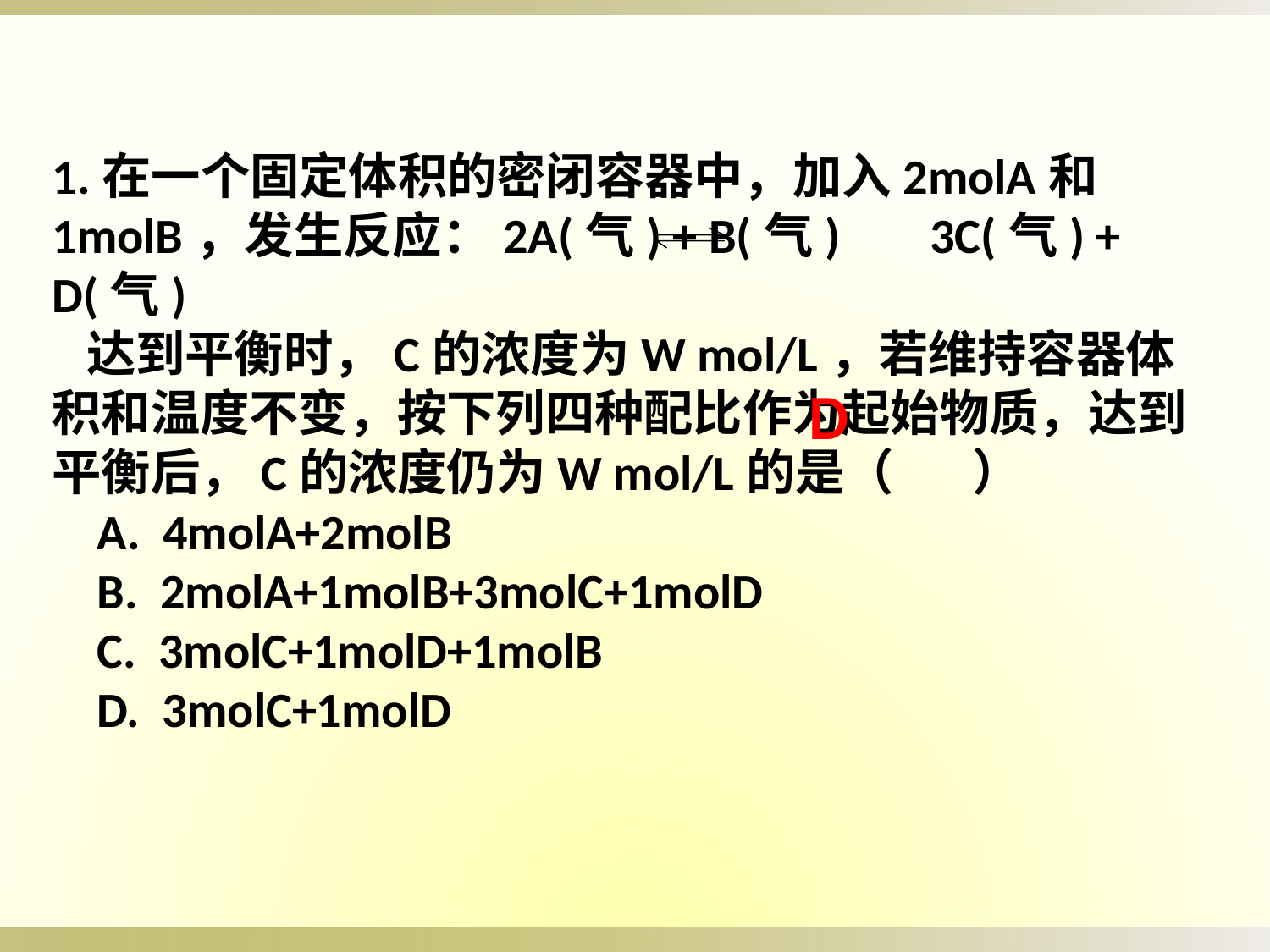

1.在一个固定体积的密闭容器中，加入2molA和1molB，发生反应：2A(气) + B(气)        3C(气) + D(气)
  达到平衡时，C的浓度为W mol/L，若维持容器体积和温度不变，按下列四种配比作为起始物质，达到平衡后，C的浓度仍为W mol/L的是（       ）
    A.  4molA+2molB
    B.  2molA+1molB+3molC+1molD
    C.  3molC+1molD+1molB
    D.  3molC+1molD

D